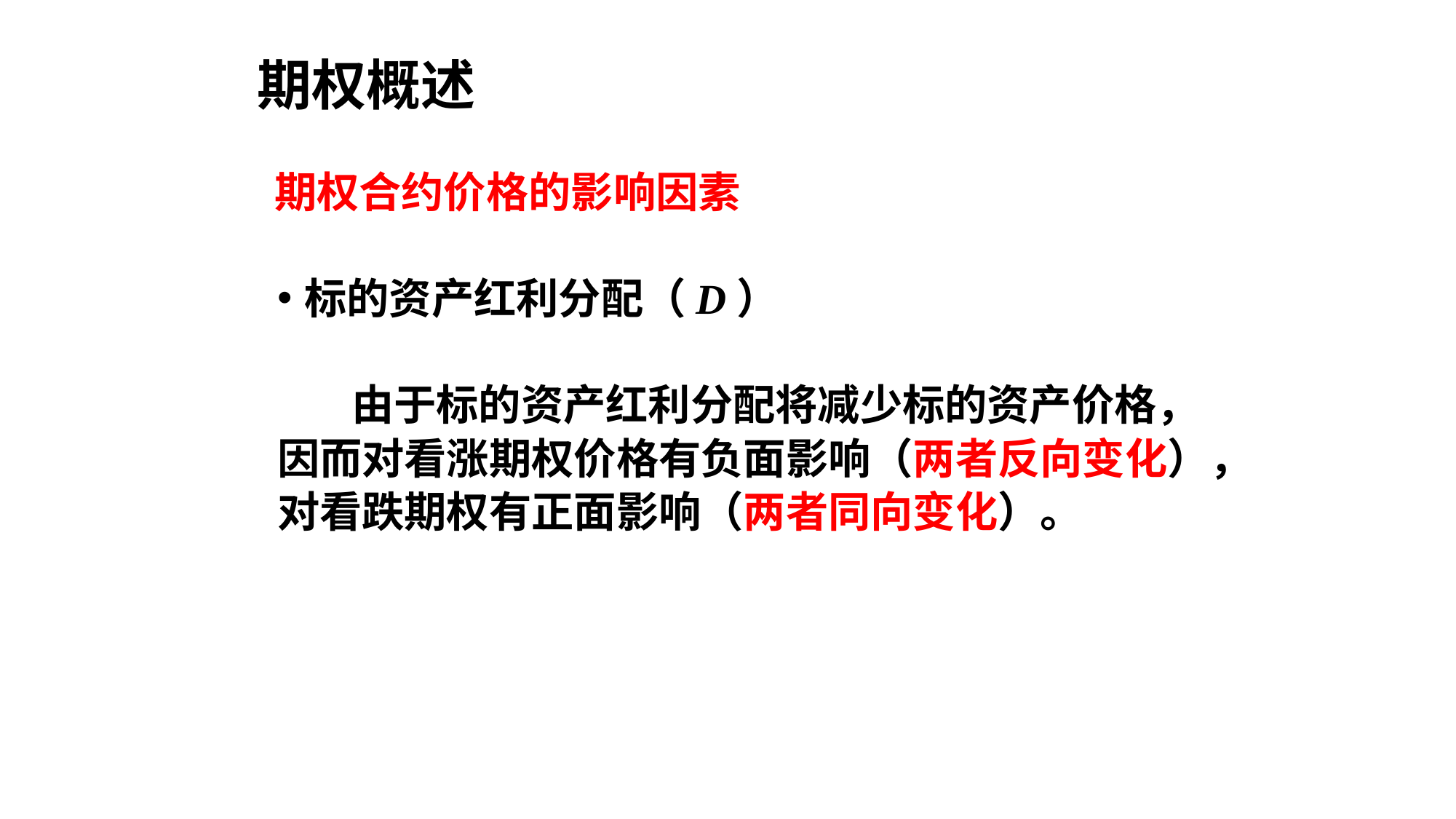

# 期权概述
期权合约价格的影响因素
标的资产红利分配（D）

        由于标的资产红利分配将减少标的资产价格，
因而对看涨期权价格有负面影响（两者反向变化），
对看跌期权有正面影响（两者同向变化）。